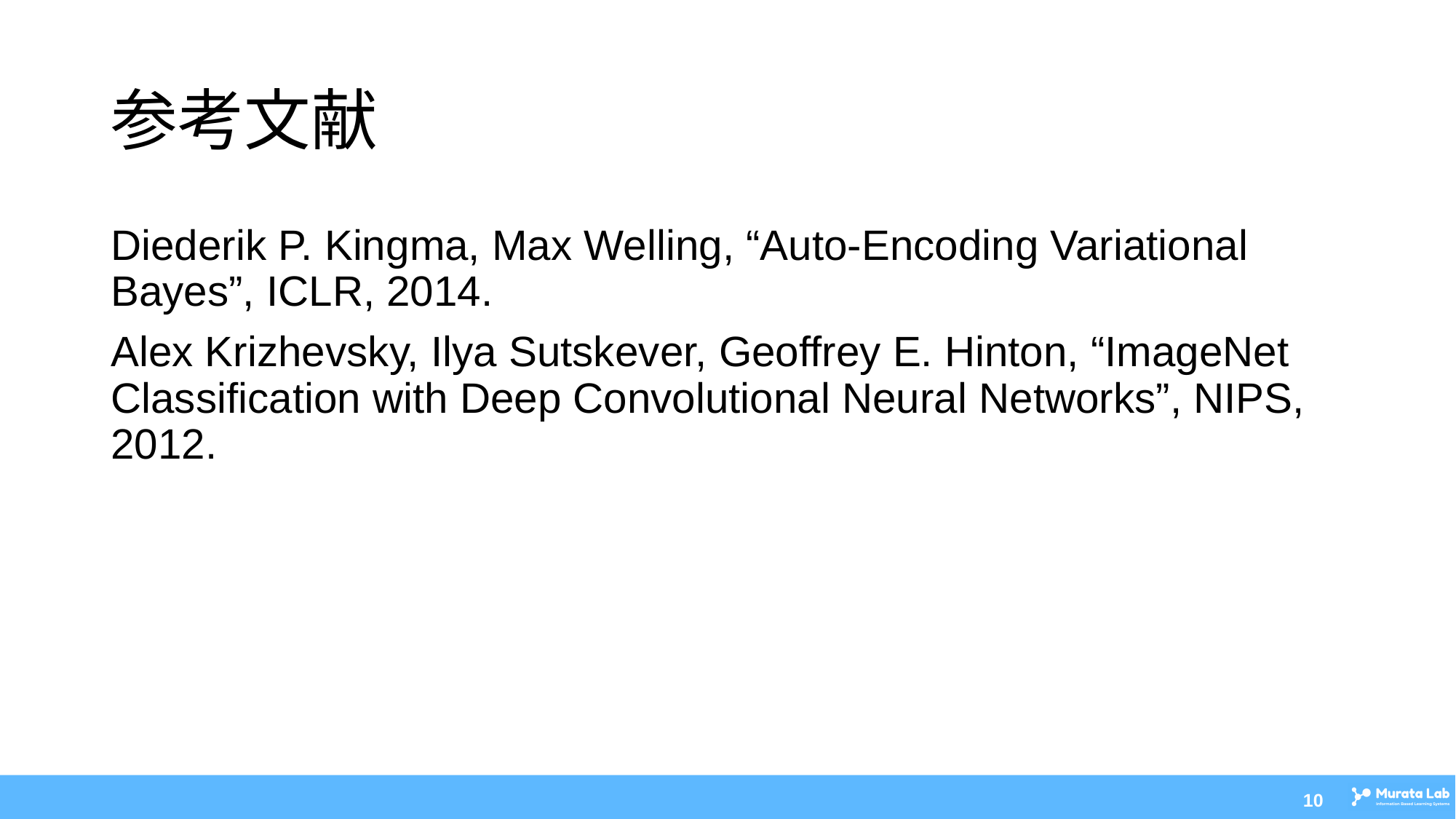

# 参考文献
Diederik P. Kingma, Max Welling, “Auto-Encoding Variational Bayes”, ICLR, 2014.
Alex Krizhevsky, Ilya Sutskever, Geoffrey E. Hinton, “ImageNet Classification with Deep Convolutional Neural Networks”, NIPS, 2012.
10